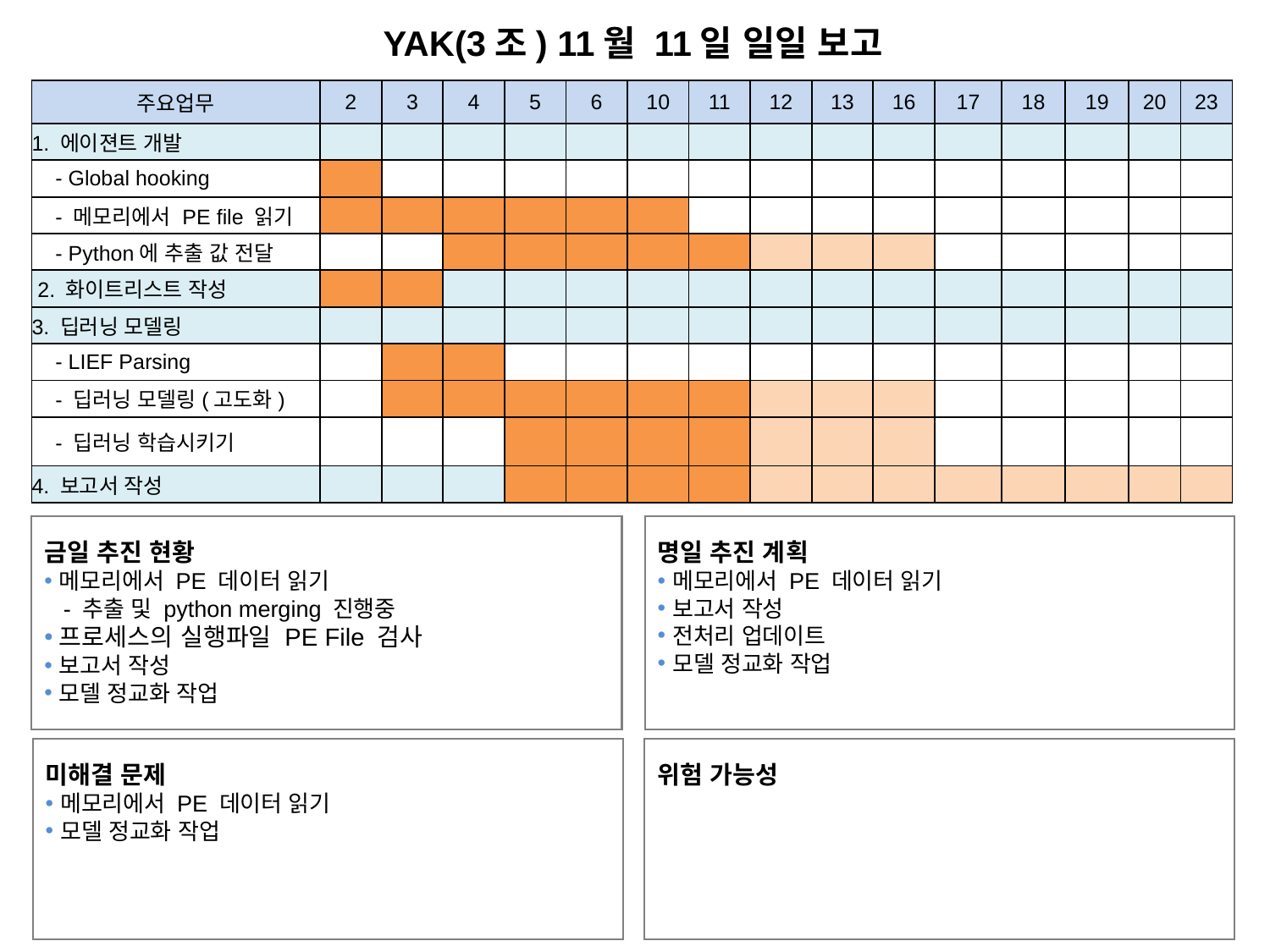

YAK(3조) 11월 11일 일일 보고
| 주요업무 | 2 | 3 | 4 | 5 | 6 | 10 | 11 | 12 | 13 | 16 | 17 | 18 | 19 | 20 | 23 |
| --- | --- | --- | --- | --- | --- | --- | --- | --- | --- | --- | --- | --- | --- | --- | --- |
| 1. 에이젼트 개발 |  |  |  |  |  |  |  |  |  |  |  |  |  |  |  |
| - Global hooking |  |  |  |  |  |  |  |  |  |  |  |  |  |  |  |
| - 메모리에서 PE file 읽기 |  |  |  |  |  |  |  |  |  |  |  |  |  |  |  |
| - Python에 추출 값 전달 |  |  |  |  |  |  |  |  |  |  |  |  |  |  |  |
| 2. 화이트리스트 작성 |  |  |  |  |  |  |  |  |  |  |  |  |  |  |  |
| 3. 딥러닝 모델링 |  |  |  |  |  |  |  |  |  |  |  |  |  |  |  |
| - LIEF Parsing |  |  |  |  |  |  |  |  |  |  |  |  |  |  |  |
| - 딥러닝 모델링(고도화) |  |  |  |  |  |  |  |  |  |  |  |  |  |  |  |
| - 딥러닝 학습시키기 |  |  |  |  |  |  |  |  |  |  |  |  |  |  |  |
| 4. 보고서 작성 |  |  |  |  |  |  |  |  |  |  |  |  |  |  |  |
금일 추진 현황
메모리에서 PE 데이터 읽기
   - 추출 및 python merging 진행중
프로세스의 실행파일 PE File 검사
보고서 작성
모델 정교화 작업

명일 추진 계획
메모리에서 PE 데이터 읽기
보고서 작성
전처리 업데이트
모델 정교화 작업

위험 가능성

미해결 문제
메모리에서 PE 데이터 읽기
모델 정교화 작업